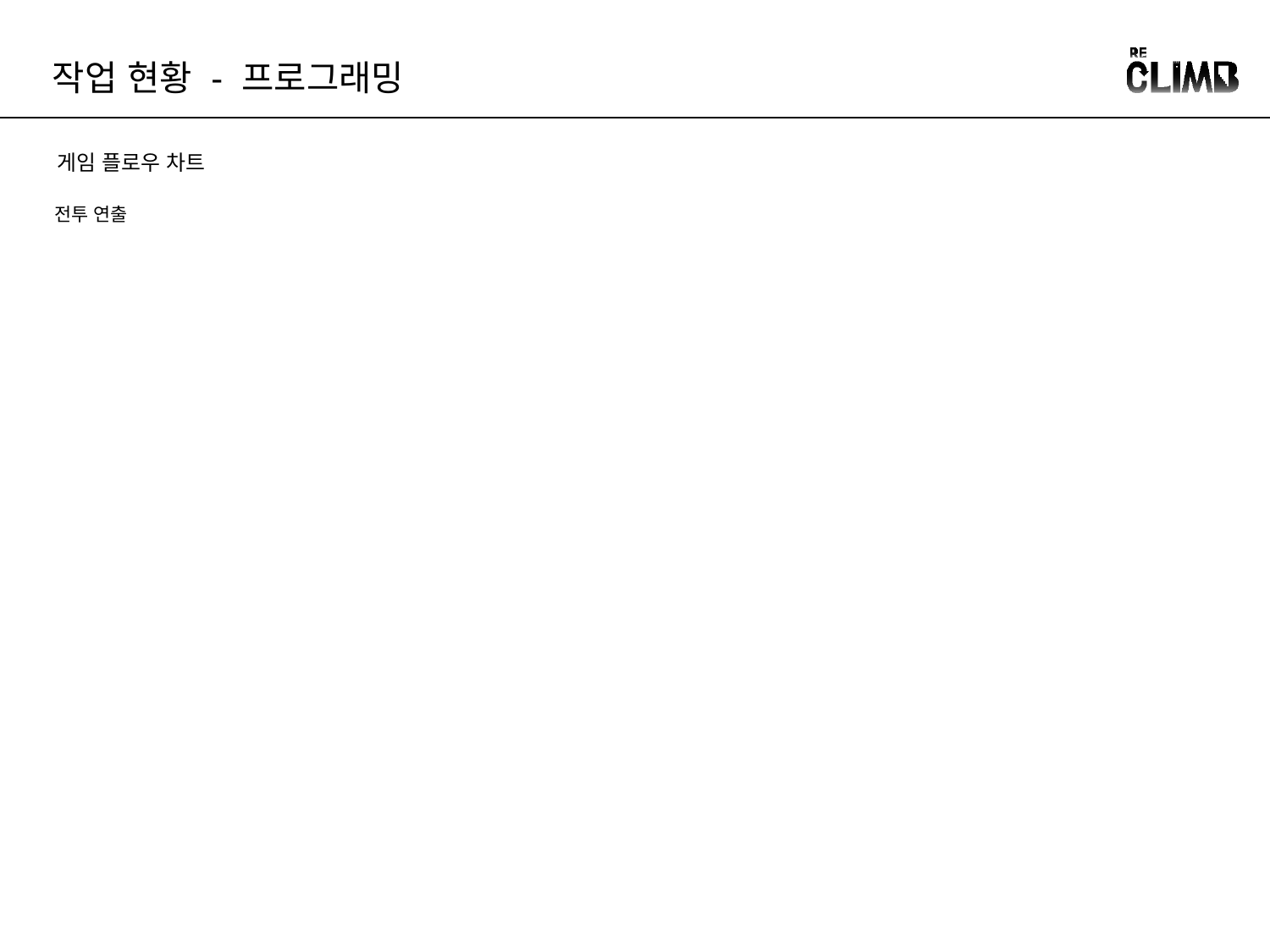

작업 현황 - 프로그래밍
게임 플로우 차트
전투 연출